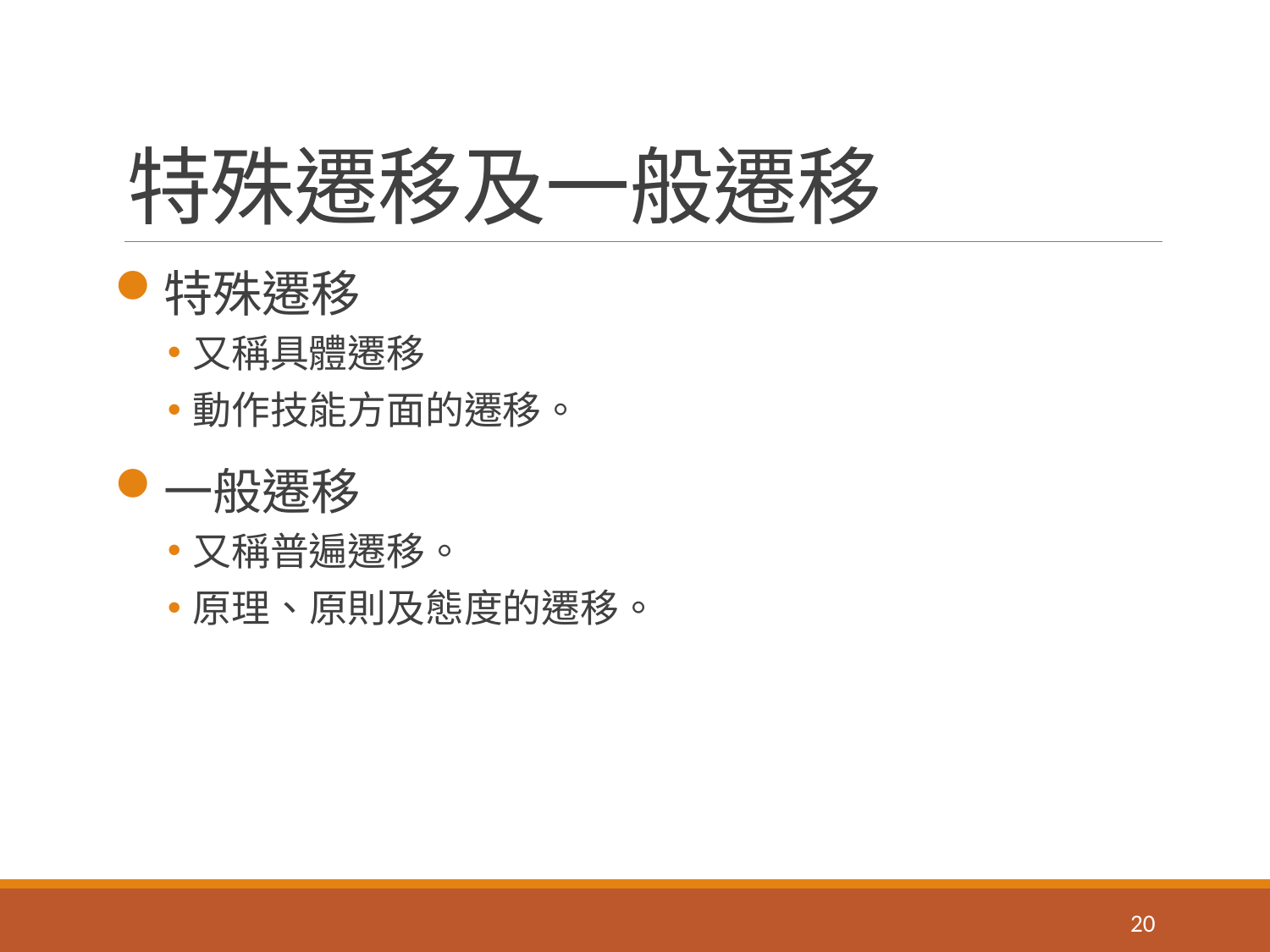

# 特殊遷移及一般遷移
特殊遷移
又稱具體遷移
動作技能方面的遷移。
一般遷移
又稱普遍遷移。
原理、原則及態度的遷移。

20